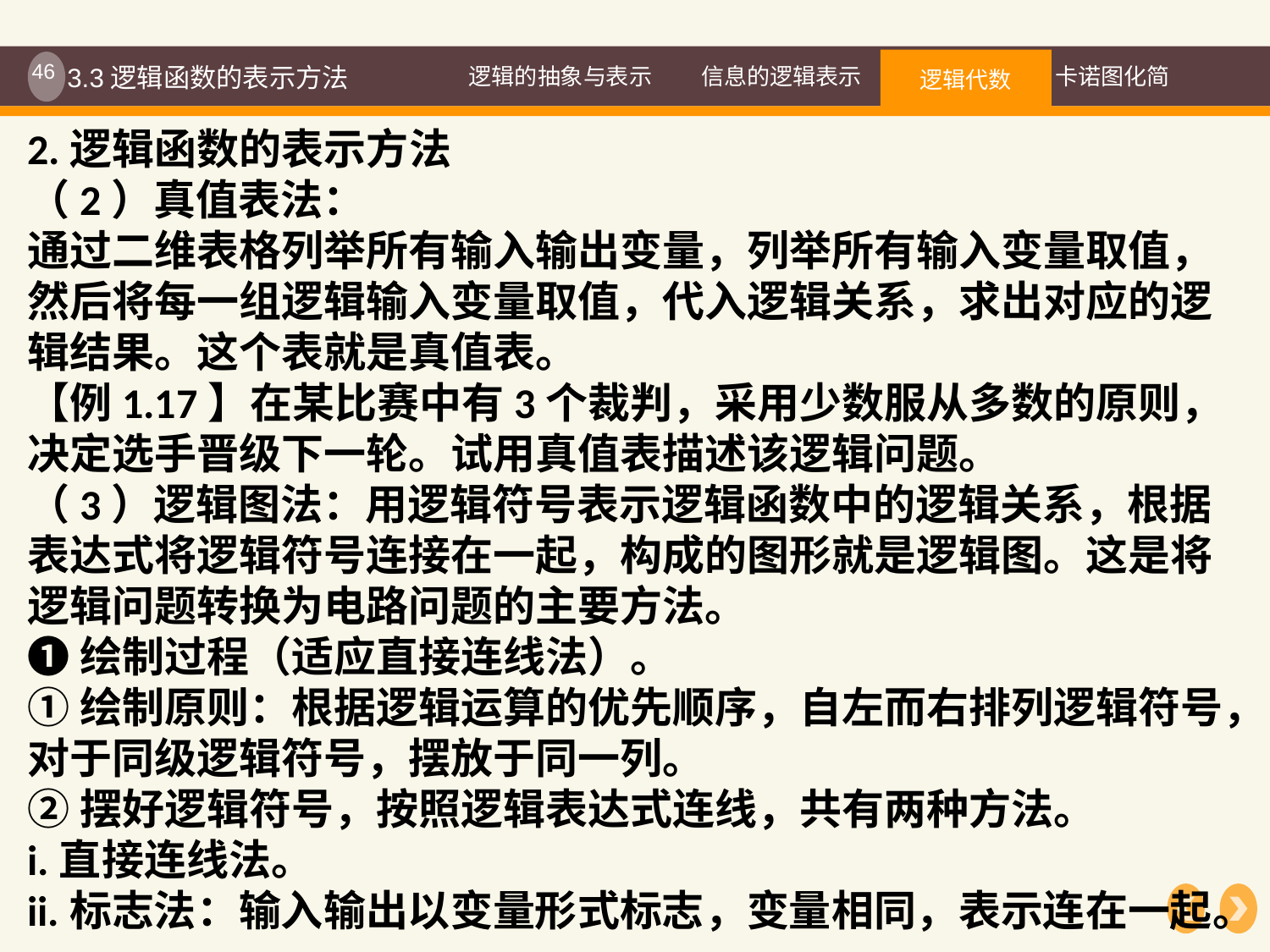

3.3逻辑函数的表示方法
2.逻辑函数的表示方法
（2）真值表法：
通过二维表格列举所有输入输出变量，列举所有输入变量取值，然后将每一组逻辑输入变量取值，代入逻辑关系，求出对应的逻辑结果。这个表就是真值表。
【例1.17】在某比赛中有3个裁判，采用少数服从多数的原则，决定选手晋级下一轮。试用真值表描述该逻辑问题。
（3）逻辑图法：用逻辑符号表示逻辑函数中的逻辑关系，根据表达式将逻辑符号连接在一起，构成的图形就是逻辑图。这是将逻辑问题转换为电路问题的主要方法。
❶绘制过程（适应直接连线法）。
①绘制原则：根据逻辑运算的优先顺序，自左而右排列逻辑符号，对于同级逻辑符号，摆放于同一列。
②摆好逻辑符号，按照逻辑表达式连线，共有两种方法。
i.直接连线法。
ii.标志法：输入输出以变量形式标志，变量相同，表示连在一起。